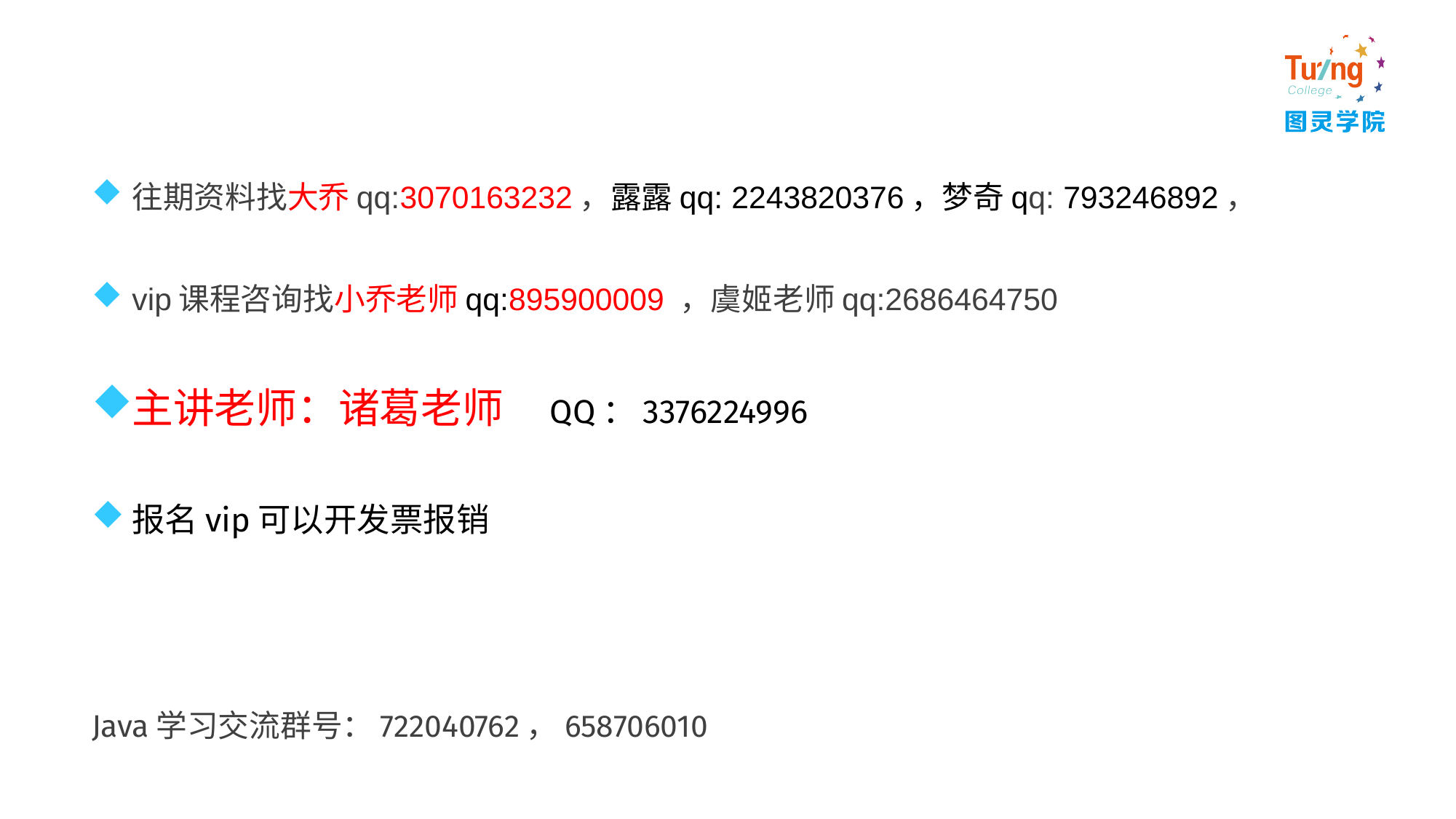

往期资料找大乔qq:3070163232，露露qq: 2243820376，梦奇qq: 793246892，

vip课程咨询找小乔老师qq:895900009 ，虞姬老师qq:2686464750

主讲老师：诸葛老师    QQ：3376224996

报名vip可以开发票报销

Java学习交流群号：722040762，658706010